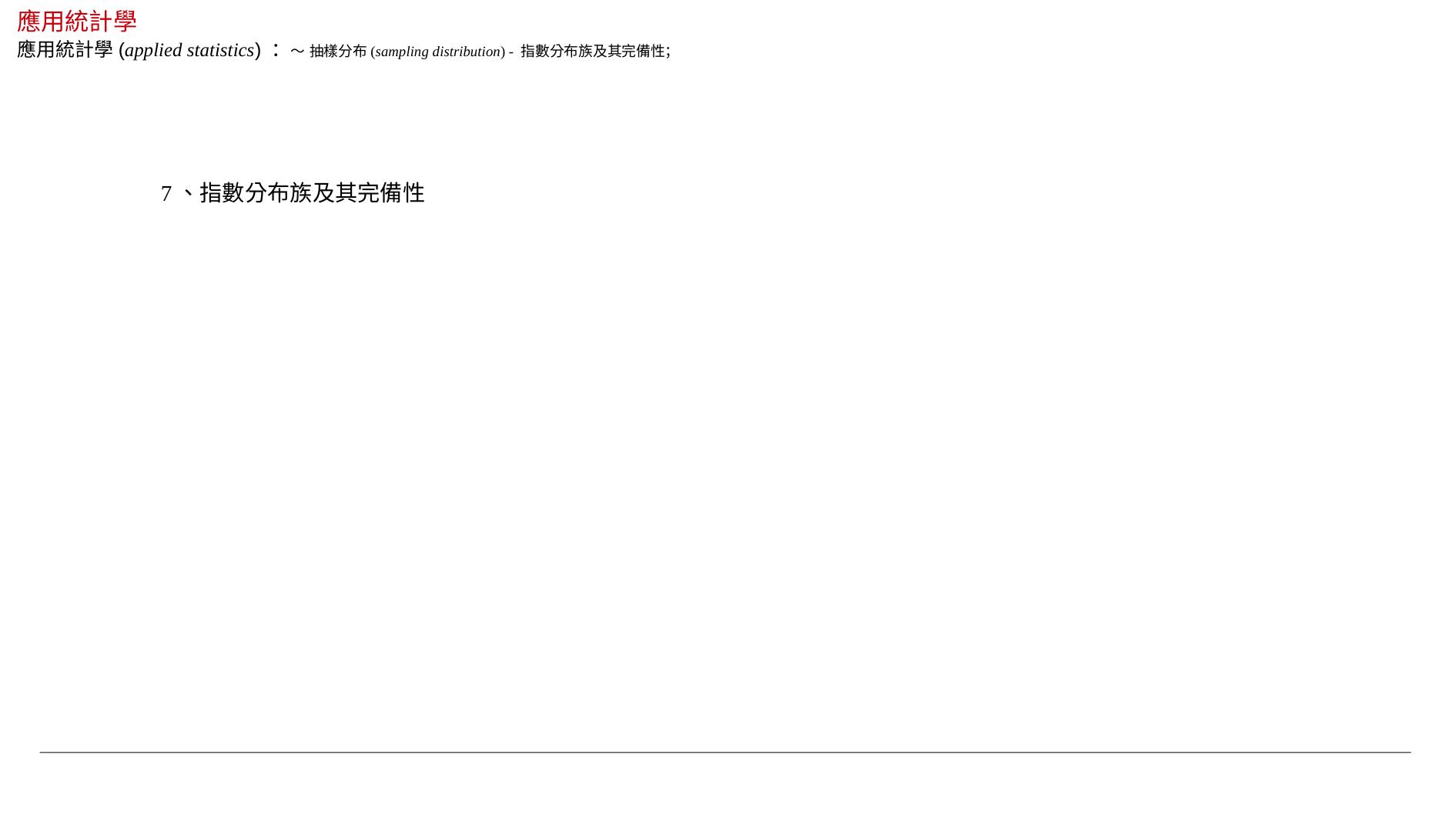

應用統計學
應用統計學(applied statistics) ：～ 抽樣分布(sampling distribution) - 指數分布族及其完備性；
7、指數分布族及其完備性